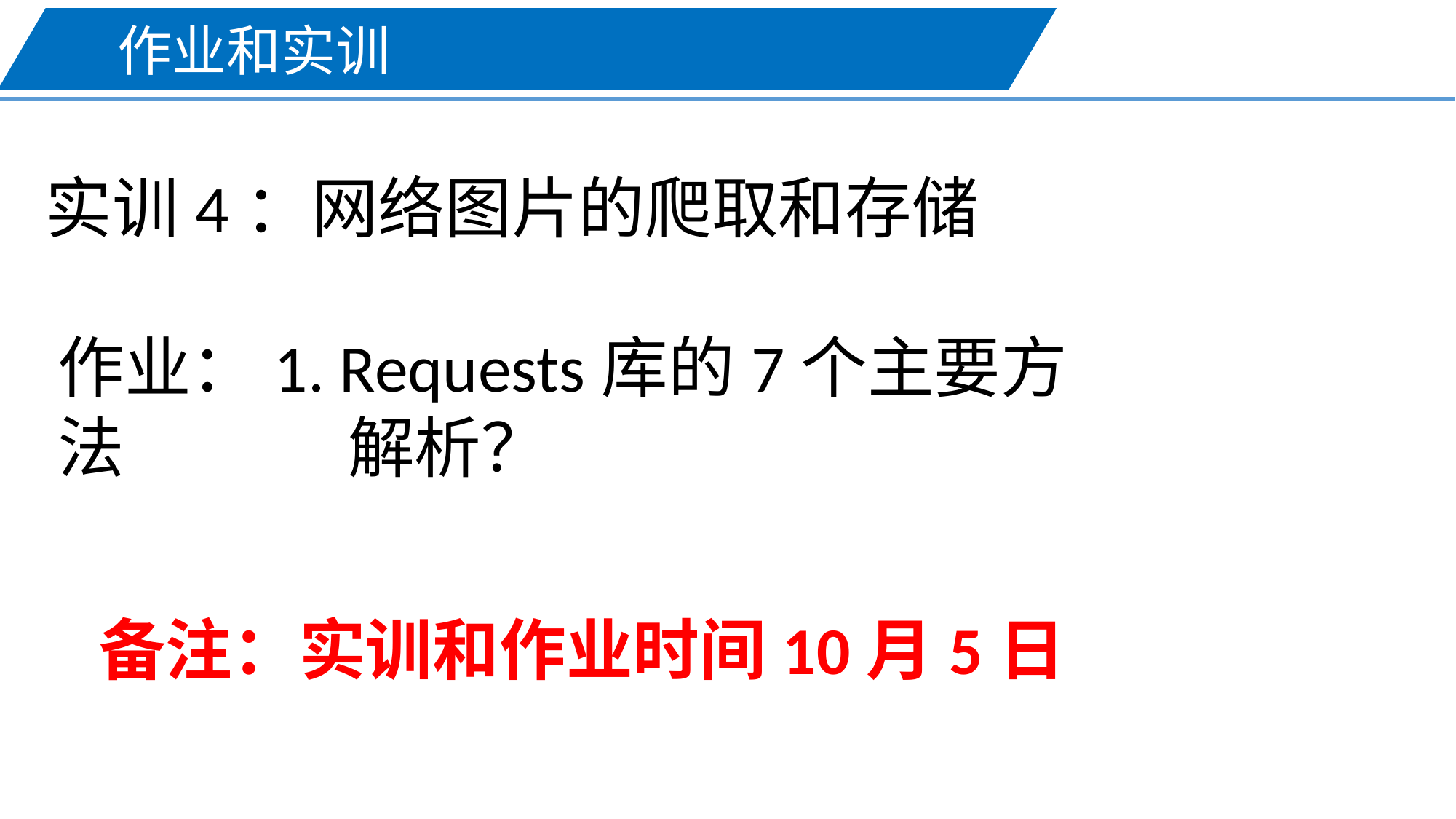

作业和实训
实训4：网络图片的爬取和存储
作业：1. Requests库的7个主要方法               解析？
备注：实训和作业时间10月5日